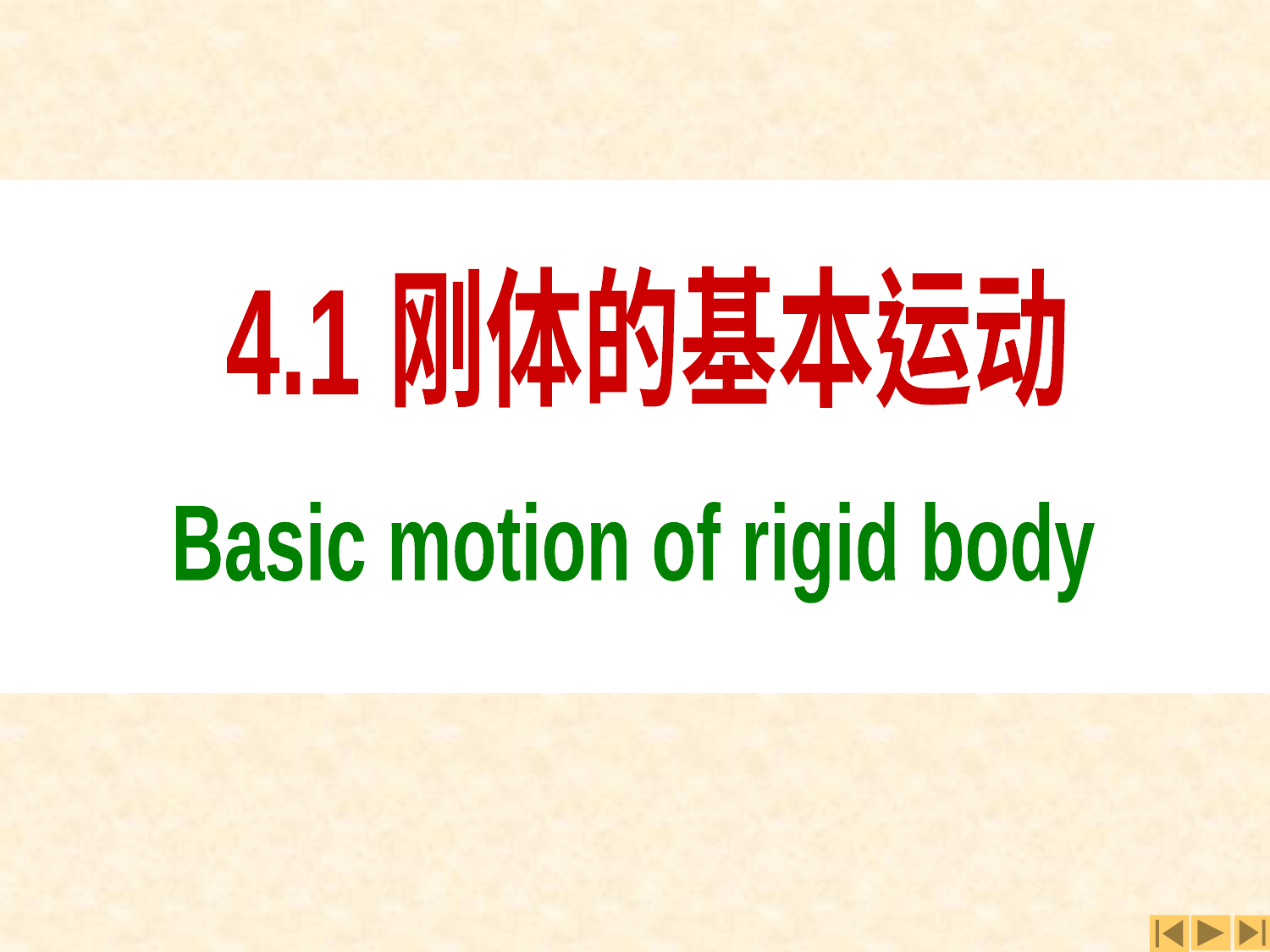

4.1 刚体的基本运动
Basic motion of rigid body

第一节